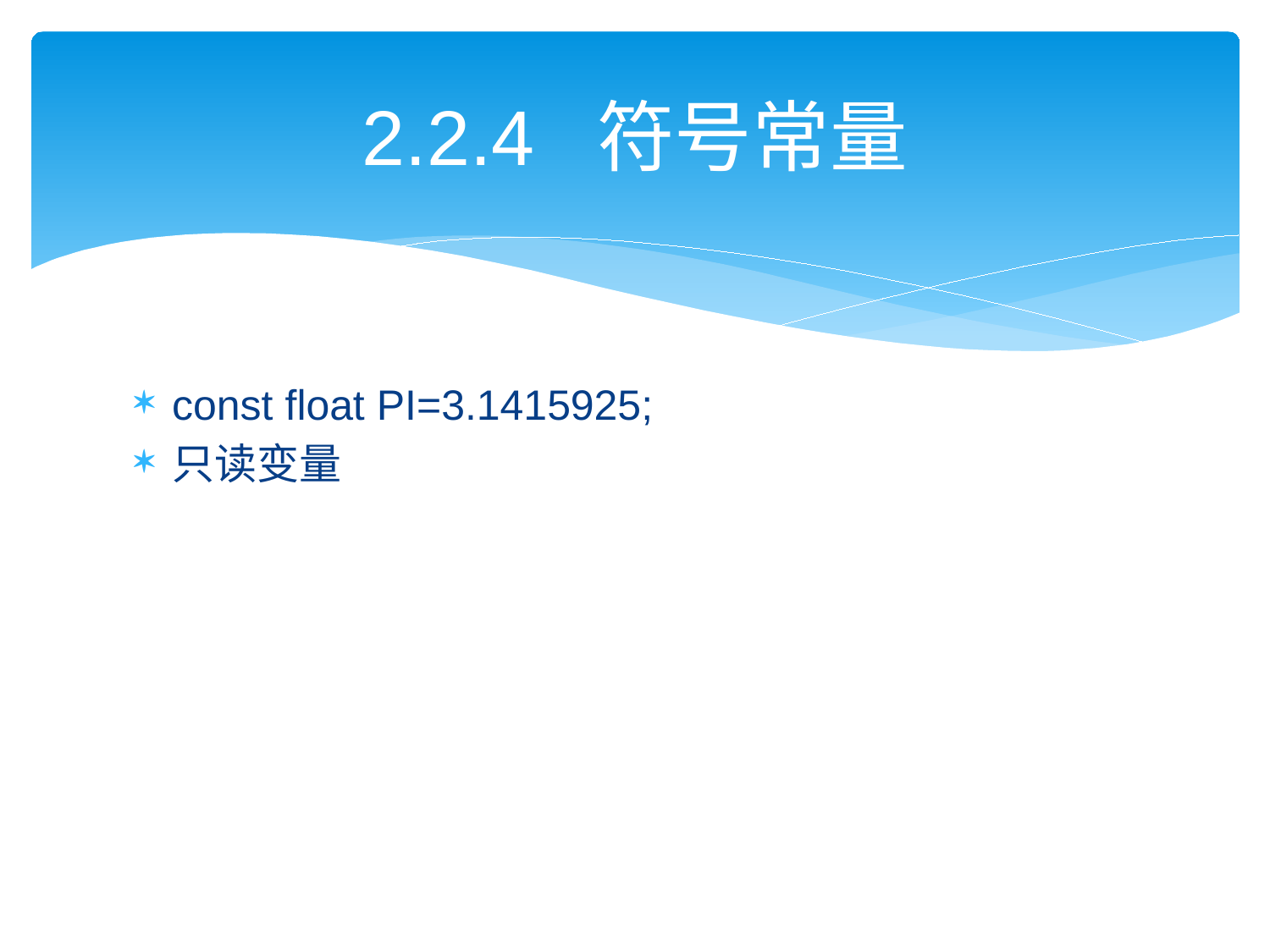

# 2.2.4  符号常量
const float PI=3.1415925;
只读变量